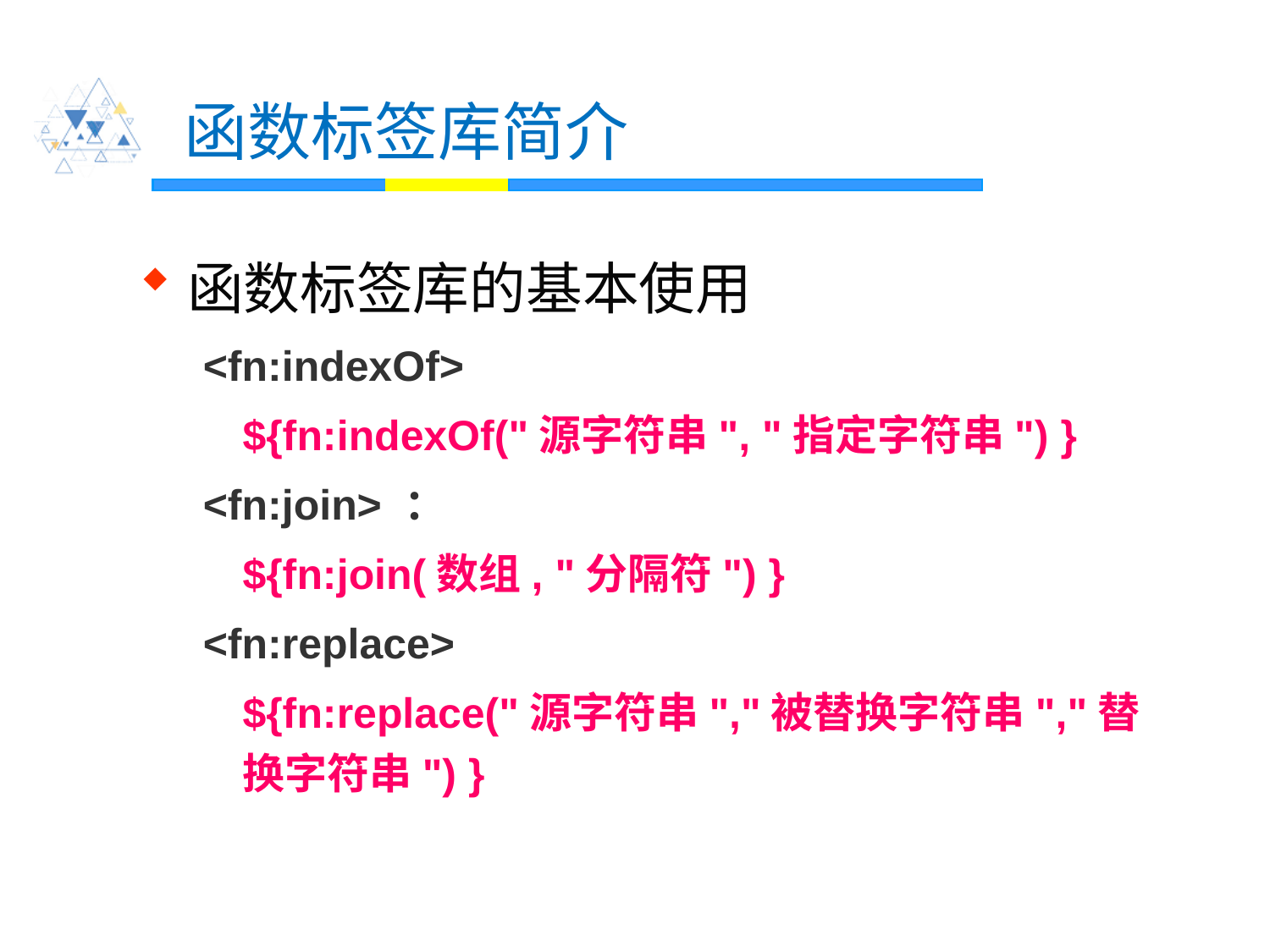

# 函数标签库简介
函数标签库的基本使用
<fn:indexOf>
	${fn:indexOf("源字符串", "指定字符串") }
<fn:join> ：
	${fn:join(数组, "分隔符") }
<fn:replace>
	${fn:replace("源字符串","被替换字符串","替换字符串") }